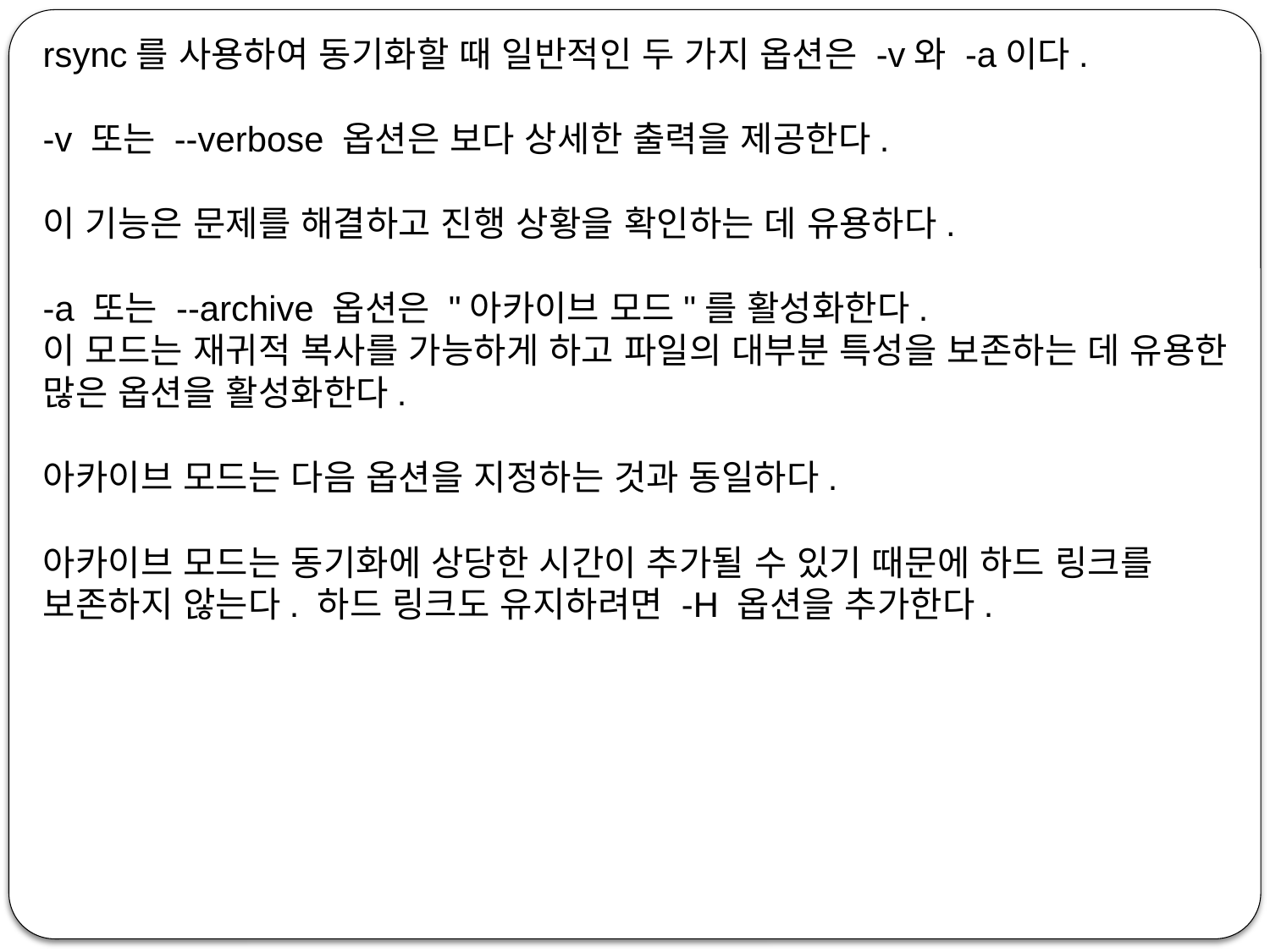

rsync를 사용하여 동기화할 때 일반적인 두 가지 옵션은 -v와 -a이다.

-v 또는 --verbose 옵션은 보다 상세한 출력을 제공한다.

이 기능은 문제를 해결하고 진행 상황을 확인하는 데 유용하다.

-a 또는 --archive 옵션은 "아카이브 모드"를 활성화한다.
이 모드는 재귀적 복사를 가능하게 하고 파일의 대부분 특성을 보존하는 데 유용한 많은 옵션을 활성화한다.

아카이브 모드는 다음 옵션을 지정하는 것과 동일하다.

아카이브 모드는 동기화에 상당한 시간이 추가될 수 있기 때문에 하드 링크를 보존하지 않는다. 하드 링크도 유지하려면 -H 옵션을 추가한다.